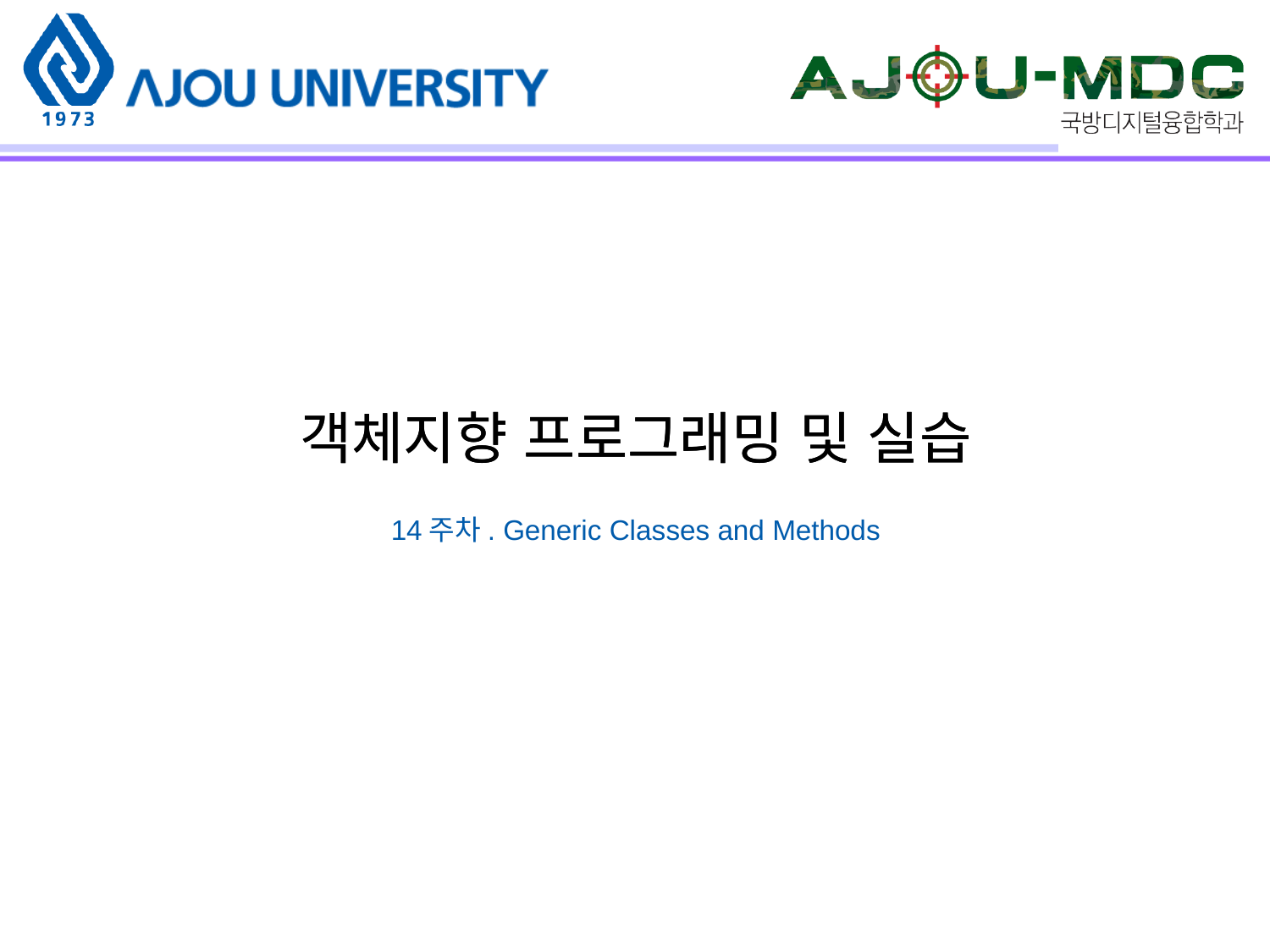

객체지향 프로그래밍 및 실습
14주차. Generic Classes and Methods